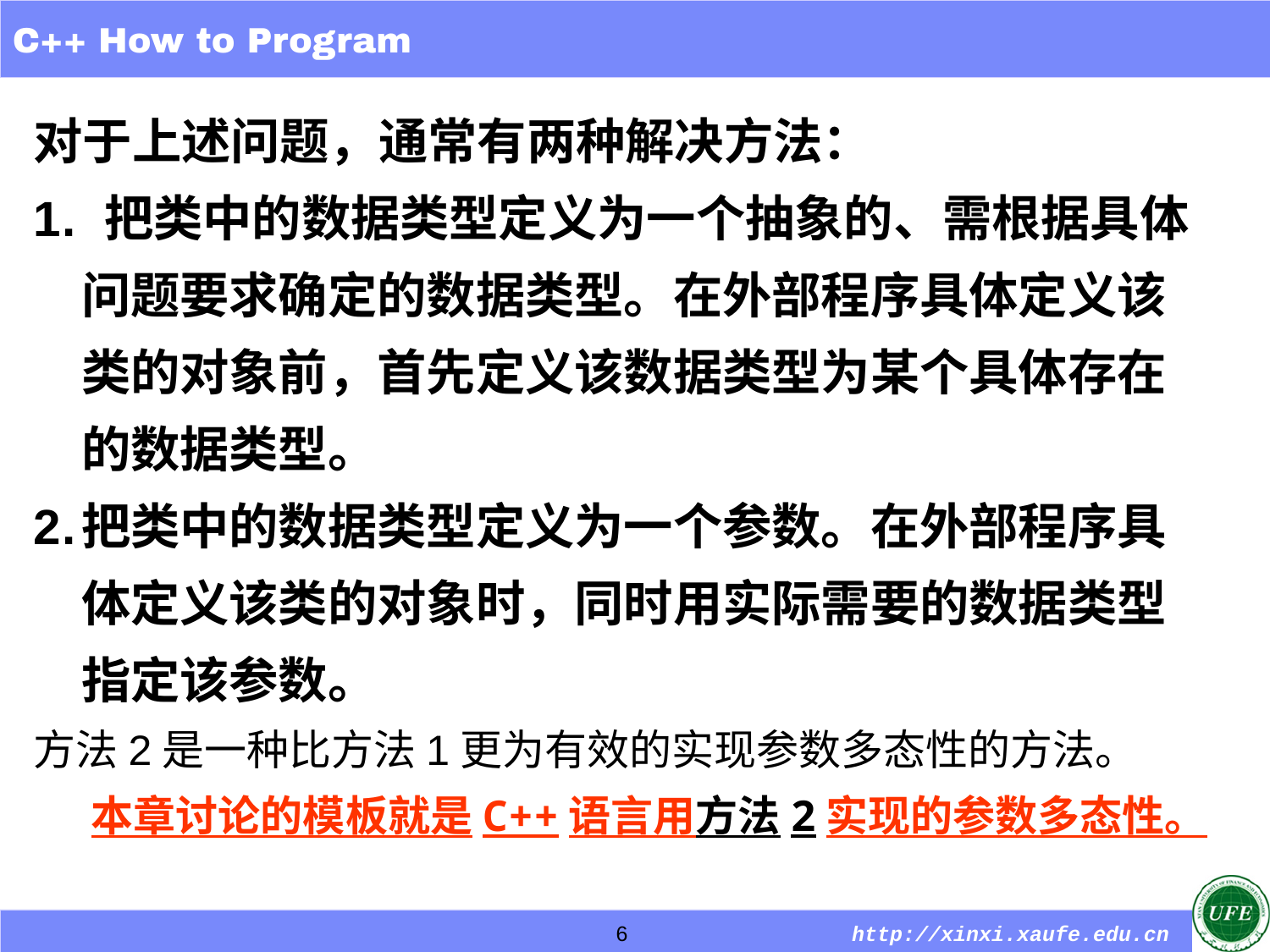

对于上述问题，通常有两种解决方法：
 把类中的数据类型定义为一个抽象的、需根据具体问题要求确定的数据类型。在外部程序具体定义该类的对象前，首先定义该数据类型为某个具体存在的数据类型。
把类中的数据类型定义为一个参数。在外部程序具体定义该类的对象时，同时用实际需要的数据类型指定该参数。
方法2是一种比方法1更为有效的实现参数多态性的方法。
     本章讨论的模板就是C++语言用方法2实现的参数多态性。
6